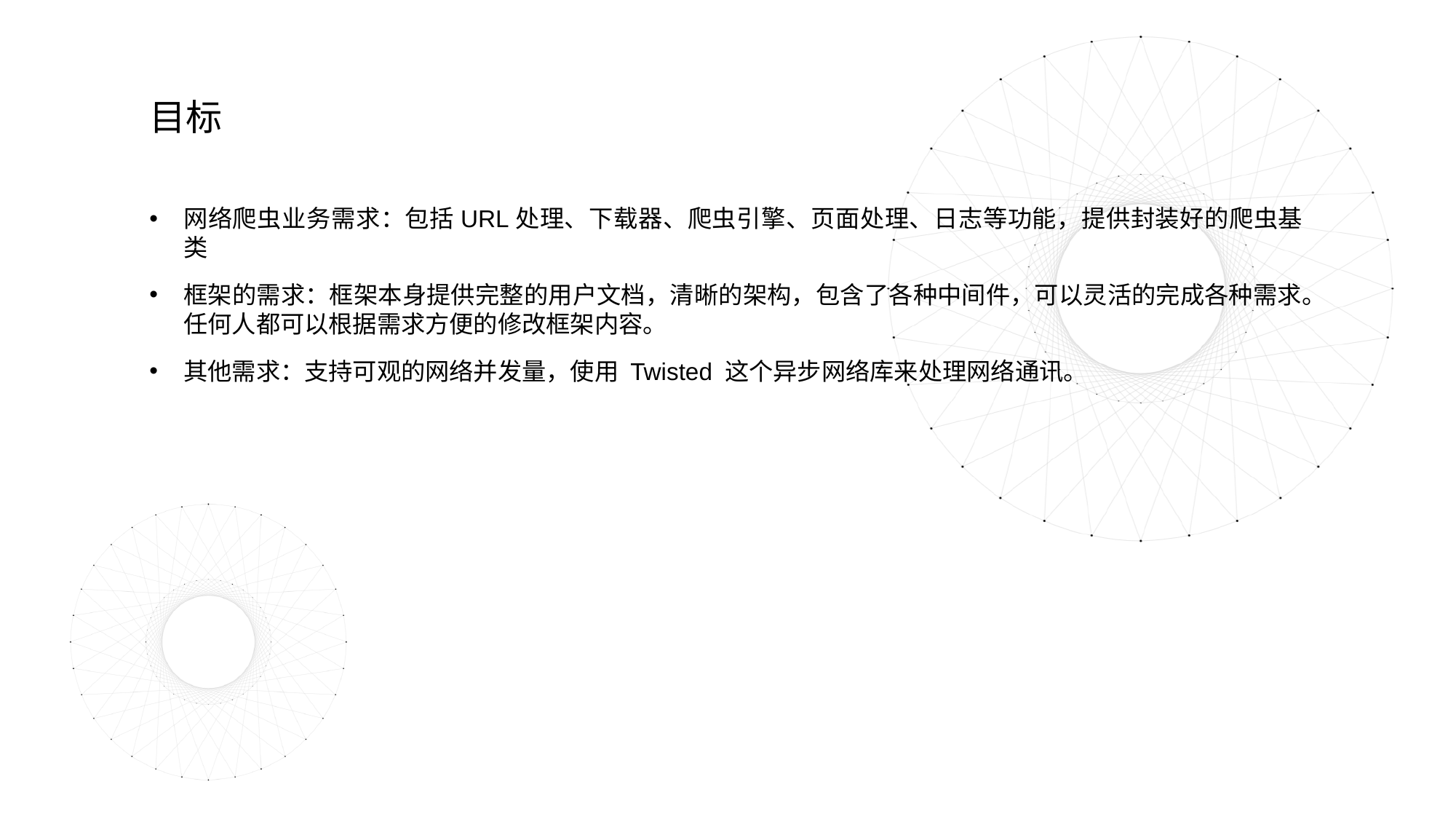

目标
网络爬虫业务需求：包括URL处理、下载器、爬虫引擎、页面处理、日志等功能，提供封装好的爬虫基类
框架的需求：框架本身提供完整的用户文档，清晰的架构，包含了各种中间件，可以灵活的完成各种需求。任何人都可以根据需求方便的修改框架内容。
其他需求：支持可观的网络并发量，使用 Twisted 这个异步网络库来处理网络通讯。